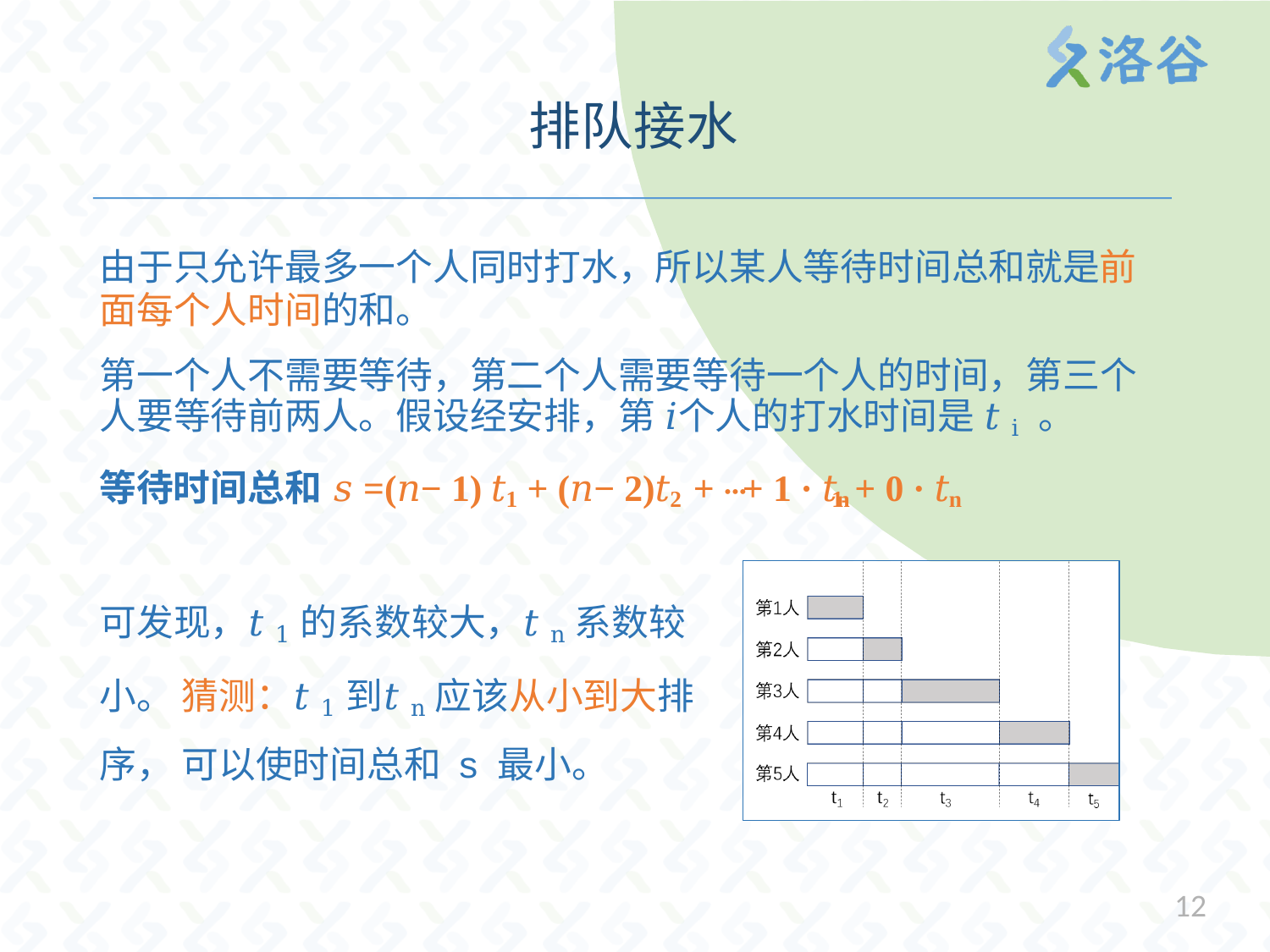

# 排队接水

由于只允许最多一个人同时打水，所以某人等待时间总和就是前
面每个人时间的和。

第一个人不需要等待，第二个人需要等待一个人的时间，第三个
人要等待前两人。假设经安排，第 𝑖个人的打水时间是 𝑡i 。
等待时间总和 𝑠=(𝑛− 1) 𝑡1  + (𝑛− 2)𝑡2 + ⋯ + 1 · 𝑡n-   1  + 0 · 𝑡n

可发现，𝑡1的系数较大，𝑡n系数较小。 猜测：𝑡1到𝑡n应该从小到大排序， 可以使时间总和 s 最小。
12